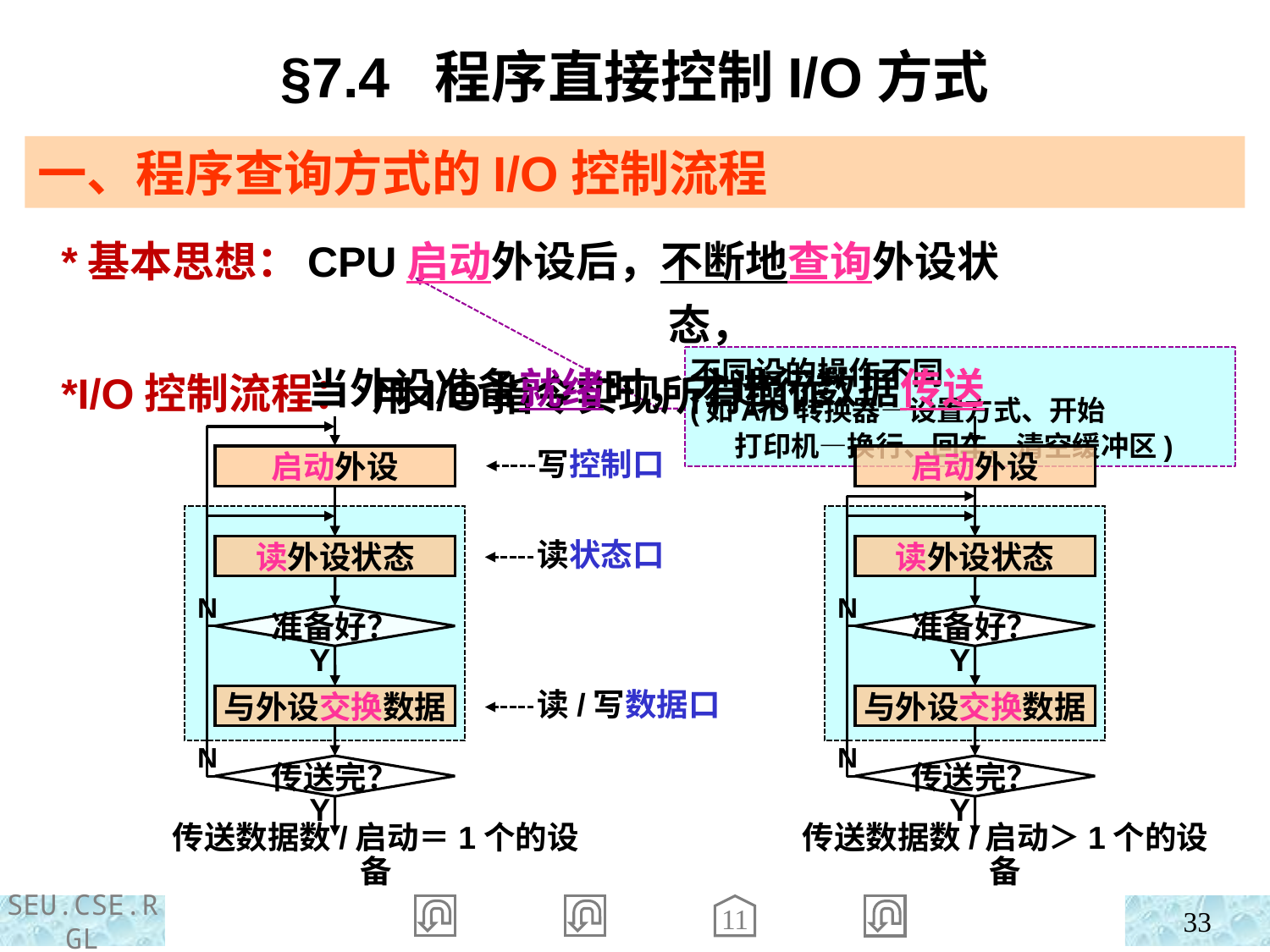

§7.4  程序直接控制I/O方式
一、程序查询方式的I/O控制流程
  *基本思想：

  *I/O控制流程：
CPU启动外设后，不断地查询外设状态，
当外设准备就绪时，才进行数据传送
不同设的操作不同
(如A/D转换器—设置方式、开始
      打印机—换行、回车、清空缓冲区)
用I/O指令实现所有操作
启动外设

读外设状态
N
准备好？
Y
与外设交换数据
N
传送完？
Y
传送数据数/启动＝1个的设备
启动外设

读外设状态
N
准备好？
Y
与外设交换数据
N
传送完？
Y
传送数据数/启动＞1个的设备
写控制口
读状态口
读/写数据口

11

33